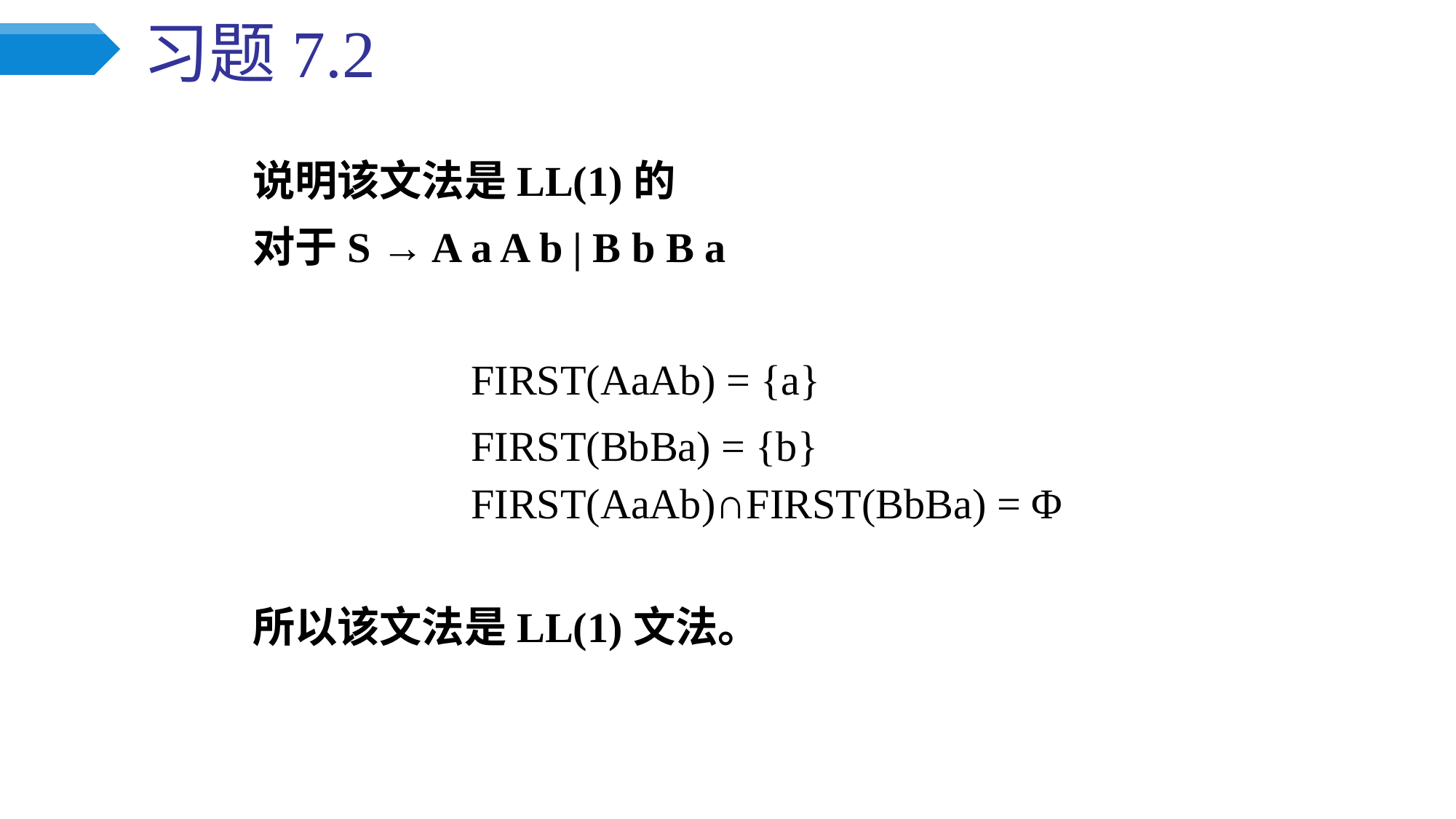

# 习题7.2
说明该文法是LL(1)的
对于S → A a A b | B b B a

		FIRST(AaAb) = {a}
 		FIRST(BbBa) = {b}
		FIRST(AaAb)∩FIRST(BbBa) = Φ
所以该文法是LL(1)文法。